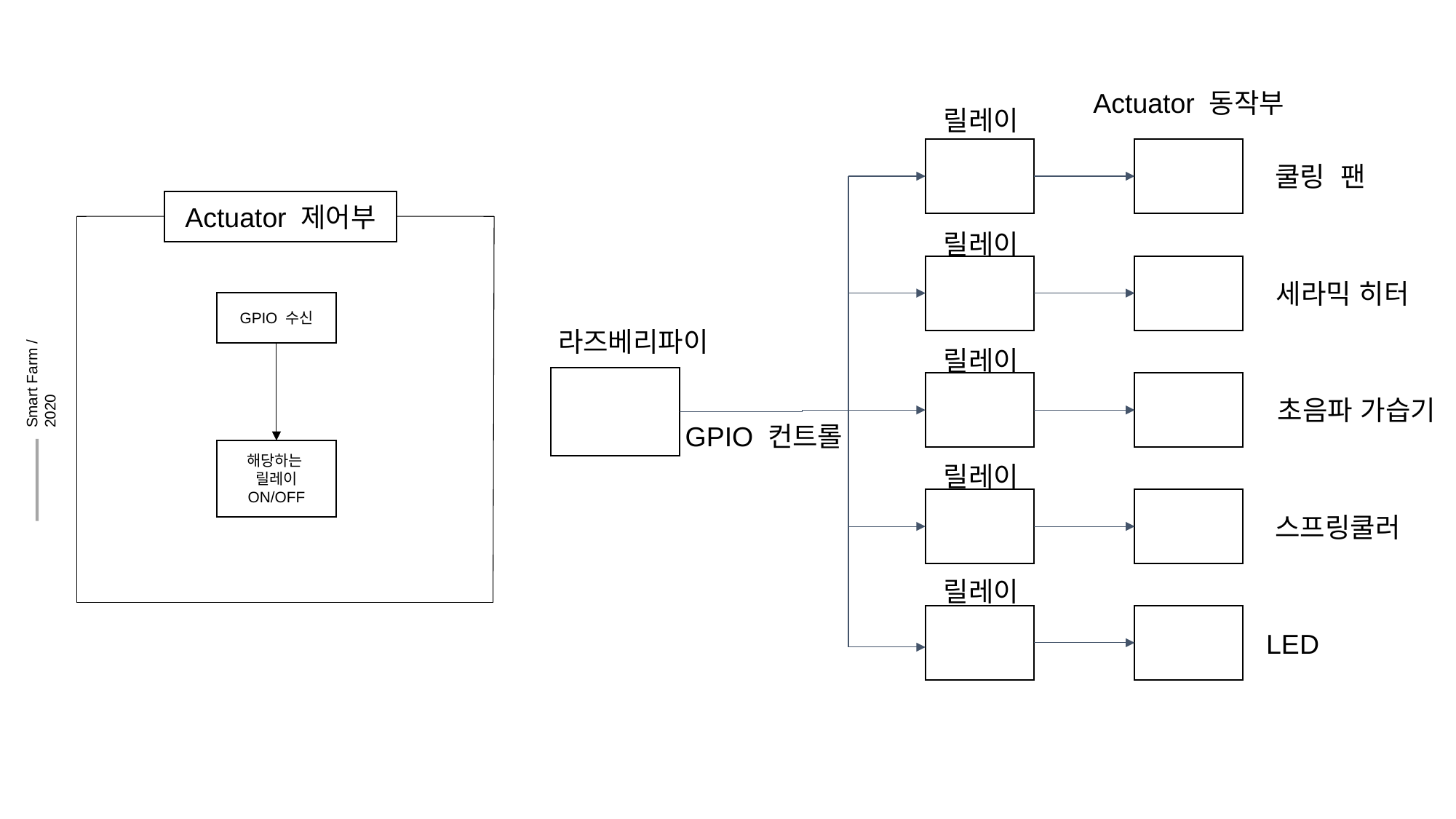

Actuator 동작부
릴레이

쿨링  팬
Actuator 제어부
릴레이
세라믹 히터
Smart Farm /   2020
GPIO 수신
라즈베리파이
릴레이

초음파 가습기
GPIO 컨트롤
해당하는
릴레이
ON/OFF
릴레이
스프링쿨러
릴레이
LED